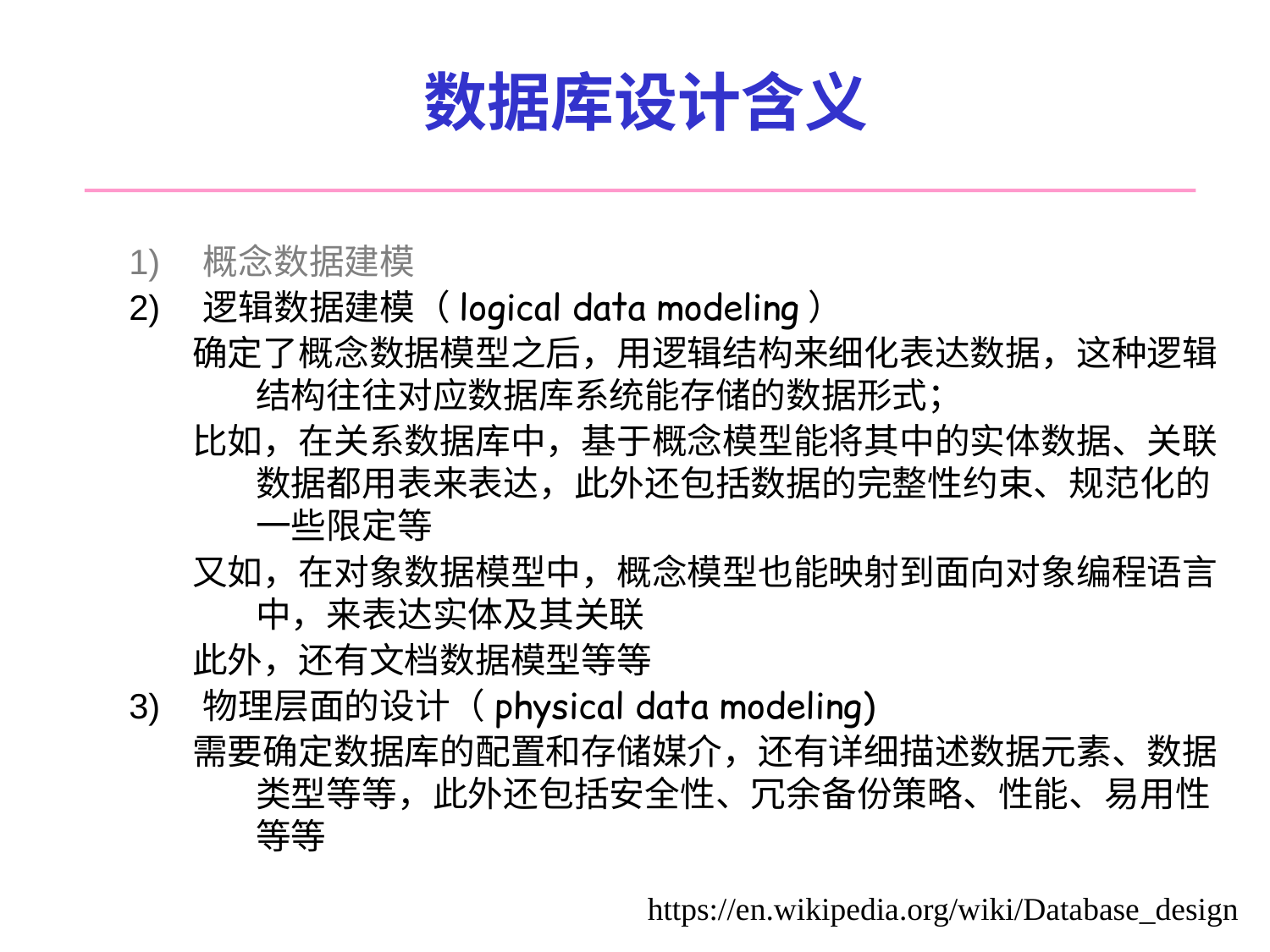

# 数据库设计含义
概念数据建模
逻辑数据建模（logical data modeling）
确定了概念数据模型之后，用逻辑结构来细化表达数据，这种逻辑结构往往对应数据库系统能存储的数据形式；
比如，在关系数据库中，基于概念模型能将其中的实体数据、关联数据都用表来表达，此外还包括数据的完整性约束、规范化的一些限定等
又如，在对象数据模型中，概念模型也能映射到面向对象编程语言中，来表达实体及其关联
此外，还有文档数据模型等等
物理层面的设计（physical data modeling)
需要确定数据库的配置和存储媒介，还有详细描述数据元素、数据类型等等，此外还包括安全性、冗余备份策略、性能、易用性等等

https://en.wikipedia.org/wiki/Database_design